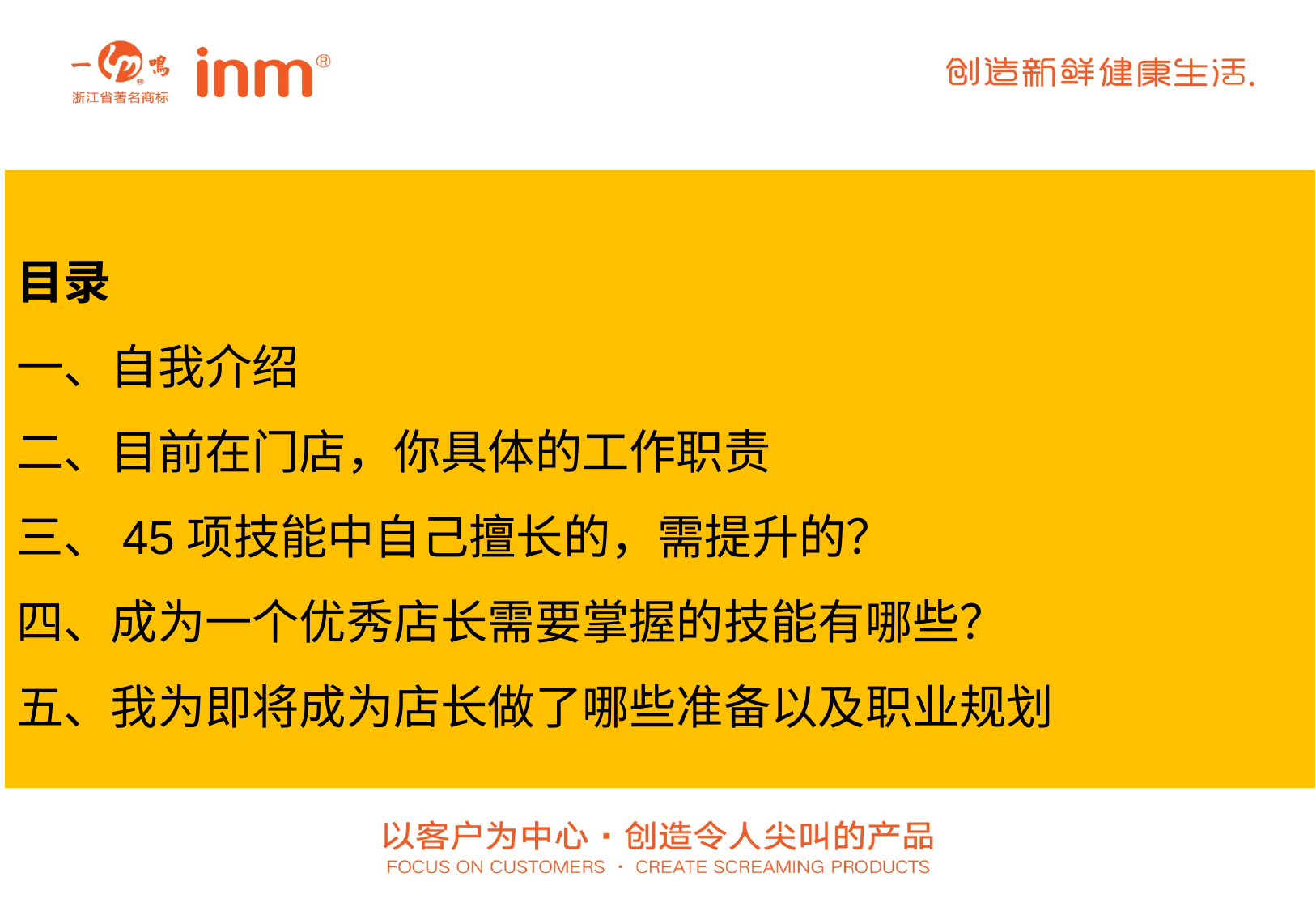

目录
一、自我介绍
二、目前在门店，你具体的工作职责
三、45项技能中自己擅长的，需提升的？
四、成为一个优秀店长需要掌握的技能有哪些？
五、我为即将成为店长做了哪些准备以及职业规划